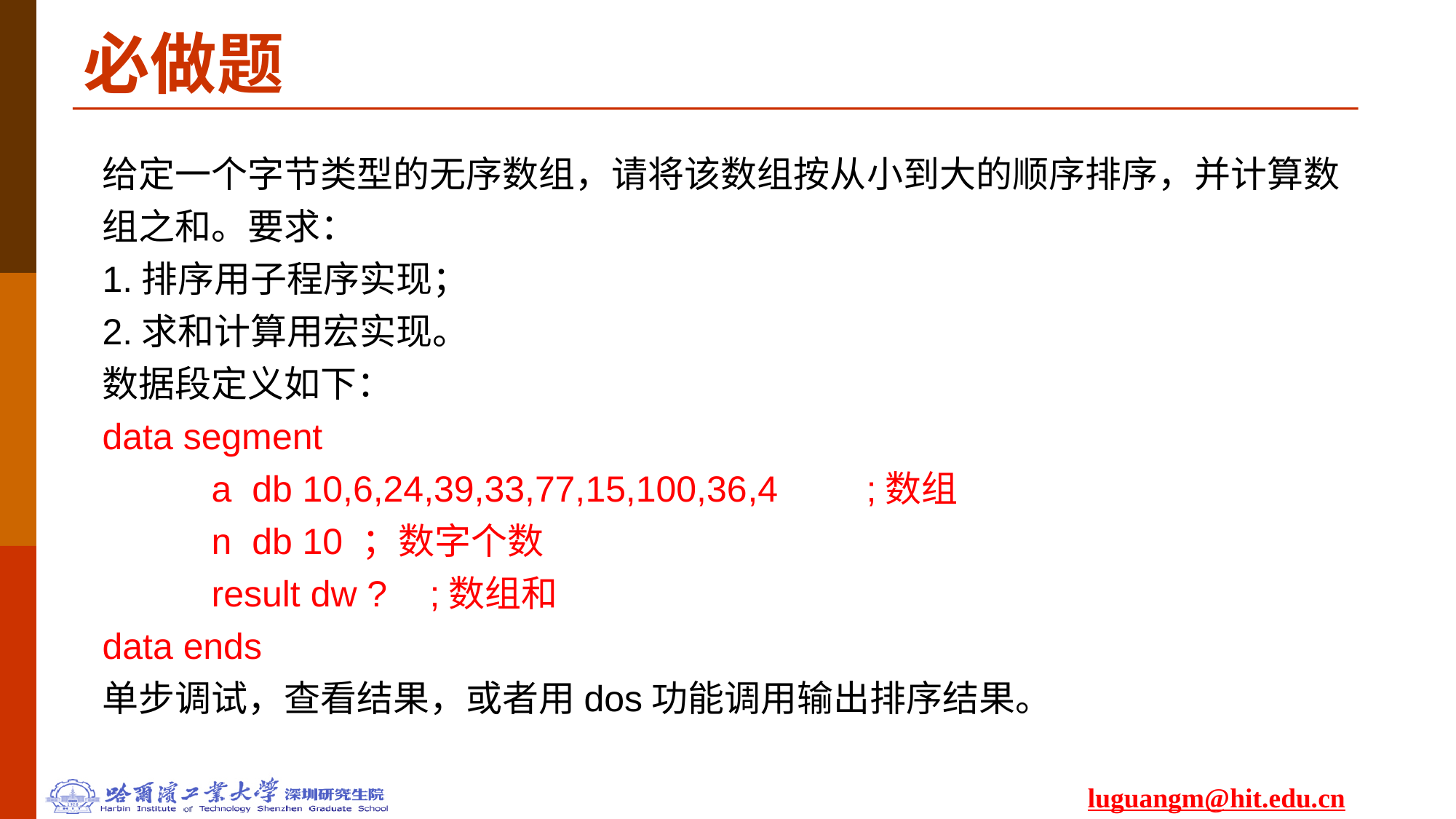

# 必做题
给定一个字节类型的无序数组，请将该数组按从小到大的顺序排序，并计算数组之和。要求：
1.排序用子程序实现；
2.求和计算用宏实现。
数据段定义如下：
data segment
	a  db 10,6,24,39,33,77,15,100,36,4	;数组
	n  db 10 ；数字个数
	result dw ?	;数组和
data ends
单步调试，查看结果，或者用dos功能调用输出排序结果。